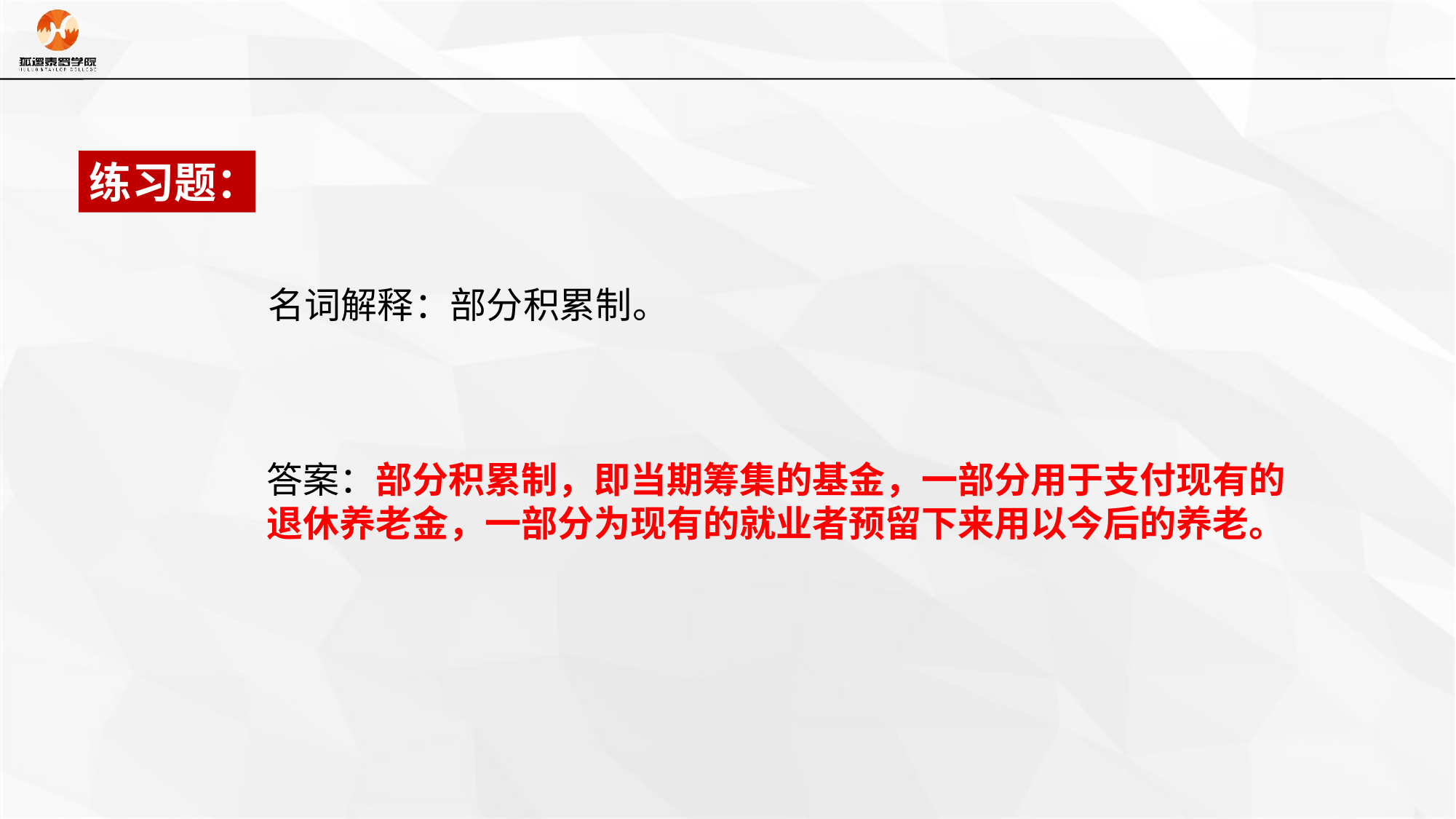

练习题：
名词解释：部分积累制。
答案：部分积累制，即当期筹集的基金，一部分用于支付现有的退休养老金，一部分为现有的就业者预留下来用以今后的养老。